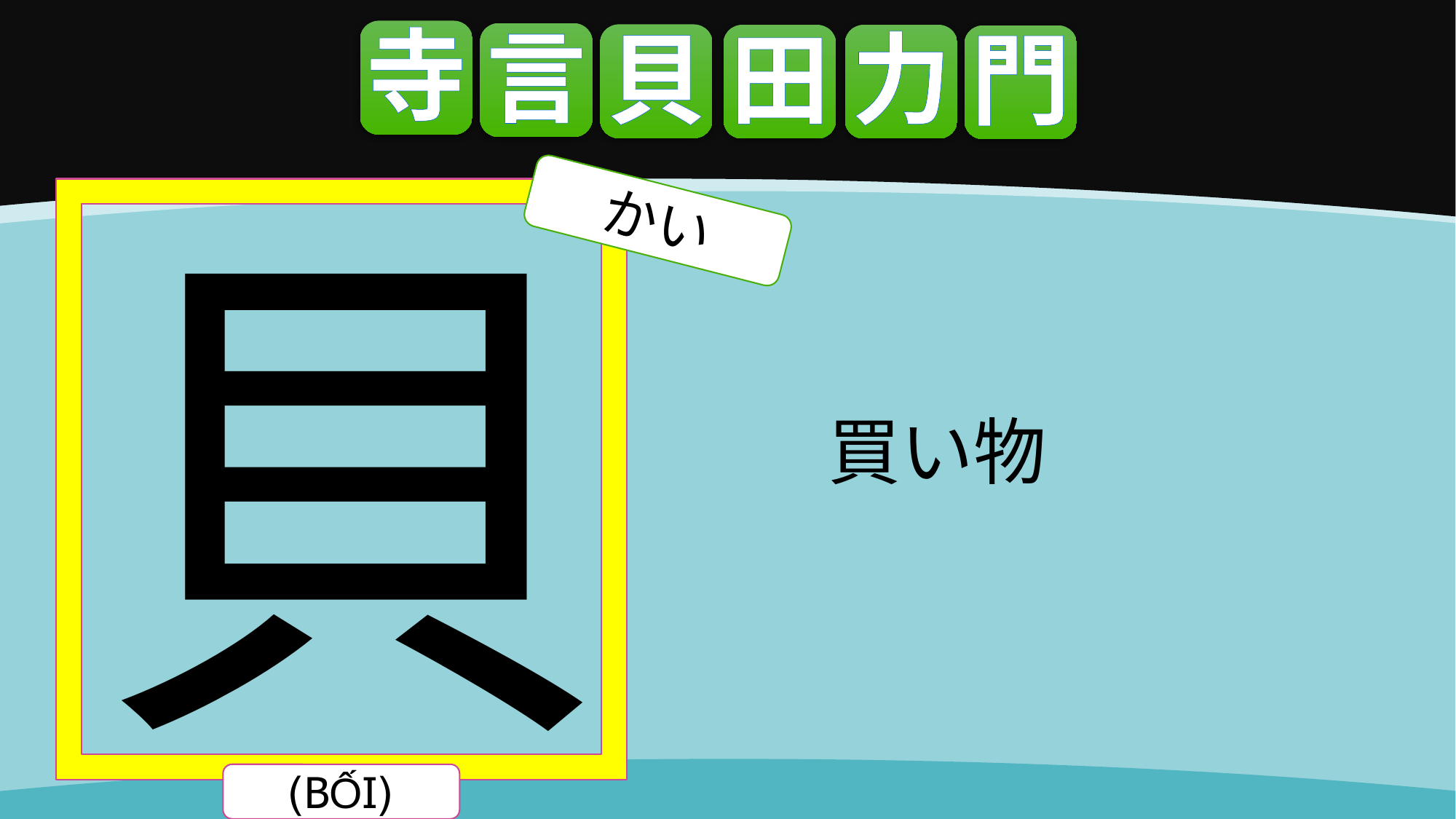

寺
言
貝
田
力
門
貝
かい
買い物
(BỐI)